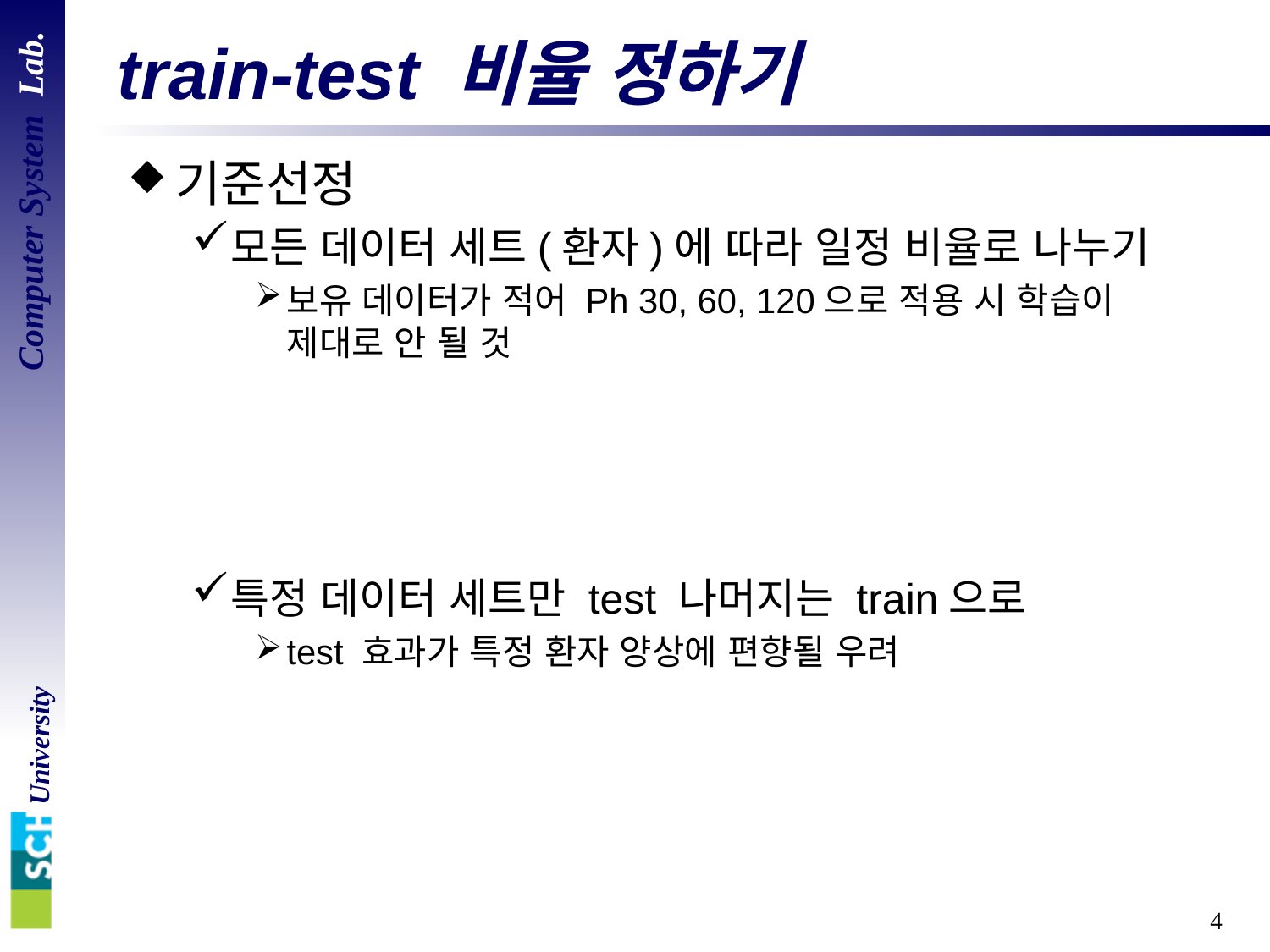

# train-test 비율 정하기
기준선정
모든 데이터 세트(환자)에 따라 일정 비율로 나누기
보유 데이터가 적어 Ph 30, 60, 120으로 적용 시 학습이
제대로 안 될 것

특정 데이터 세트만 test 나머지는 train으로
test 효과가 특정 환자 양상에 편향될 우려